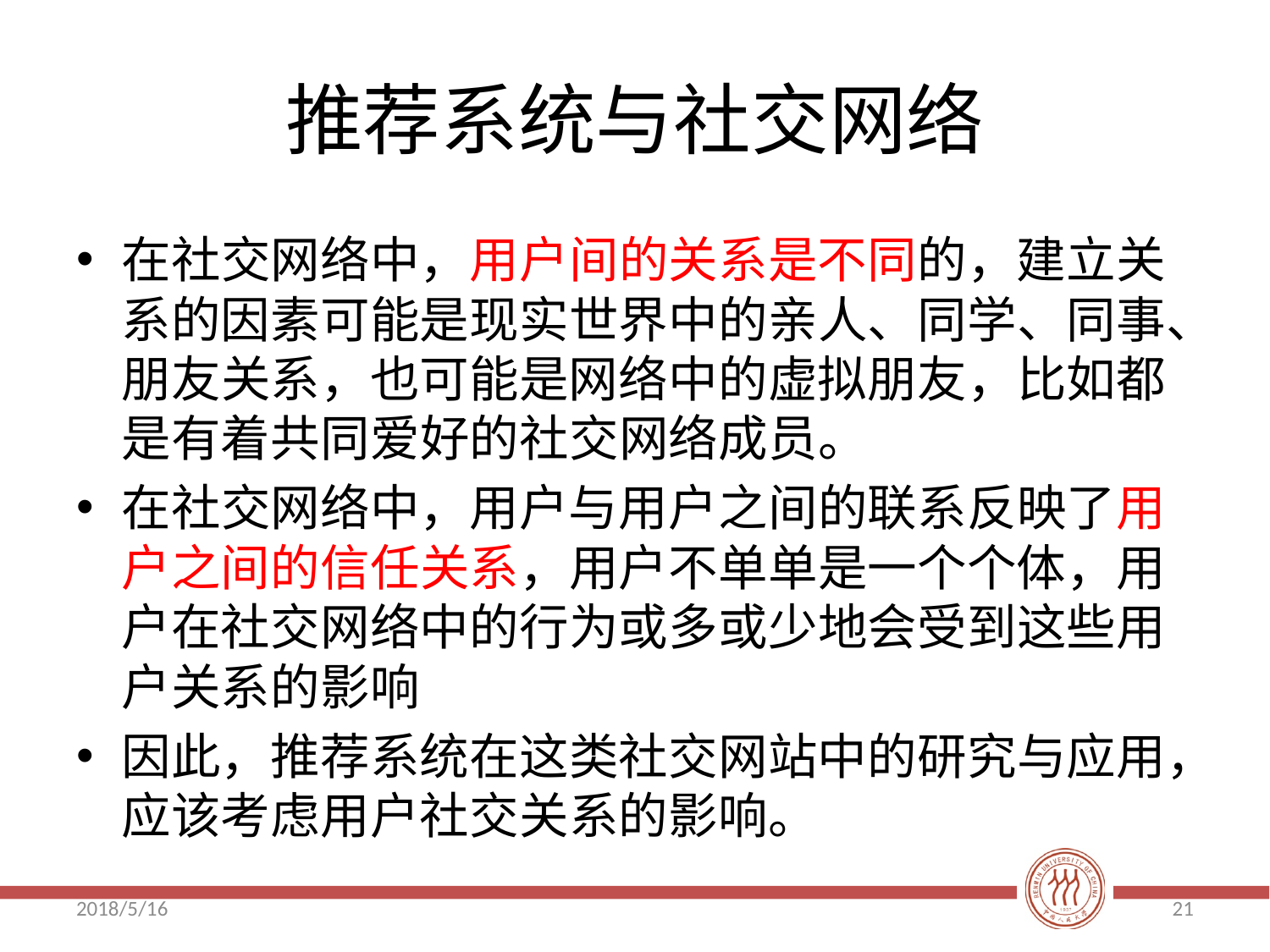

# 推荐系统与社交网络
在社交网络中，用户间的关系是不同的，建立关系的因素可能是现实世界中的亲人、同学、同事、朋友关系，也可能是网络中的虚拟朋友，比如都是有着共同爱好的社交网络成员。
在社交网络中，用户与用户之间的联系反映了用户之间的信任关系，用户不单单是一个个体，用户在社交网络中的行为或多或少地会受到这些用户关系的影响
因此，推荐系统在这类社交网站中的研究与应用，应该考虑用户社交关系的影响。

2018/5/16
21